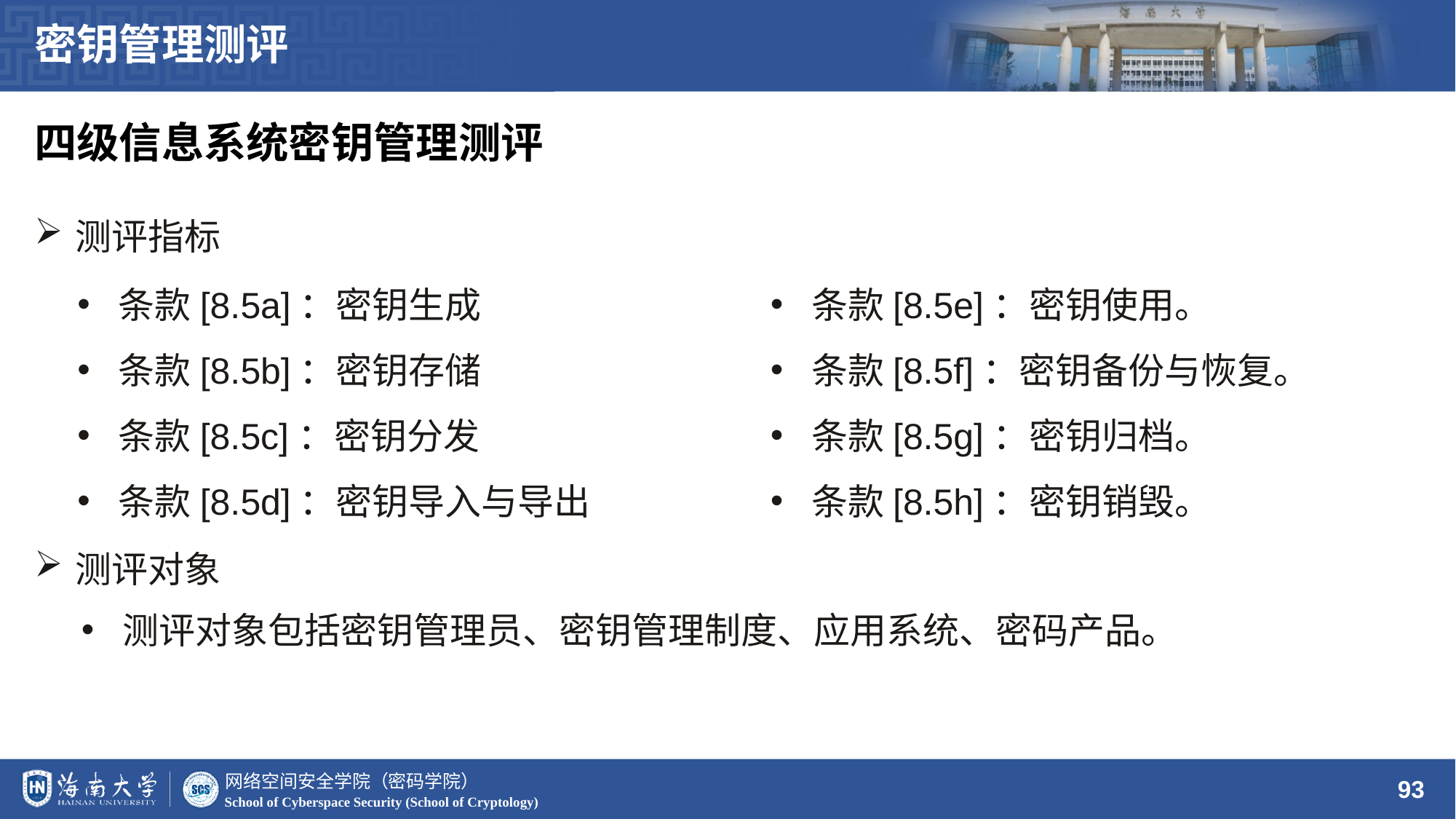

密钥管理测评
四级信息系统密钥管理测评
测评指标
条款[8.5a]：密钥生成
条款[8.5b]：密钥存储
条款[8.5c]：密钥分发
条款[8.5d]：密钥导入与导出

条款[8.5e]：密钥使用。
条款[8.5f]：密钥备份与恢复。
条款[8.5g]：密钥归档。
条款[8.5h]：密钥销毁。

测评对象
测评对象包括密钥管理员、密钥管理制度、应用系统、密码产品。

93